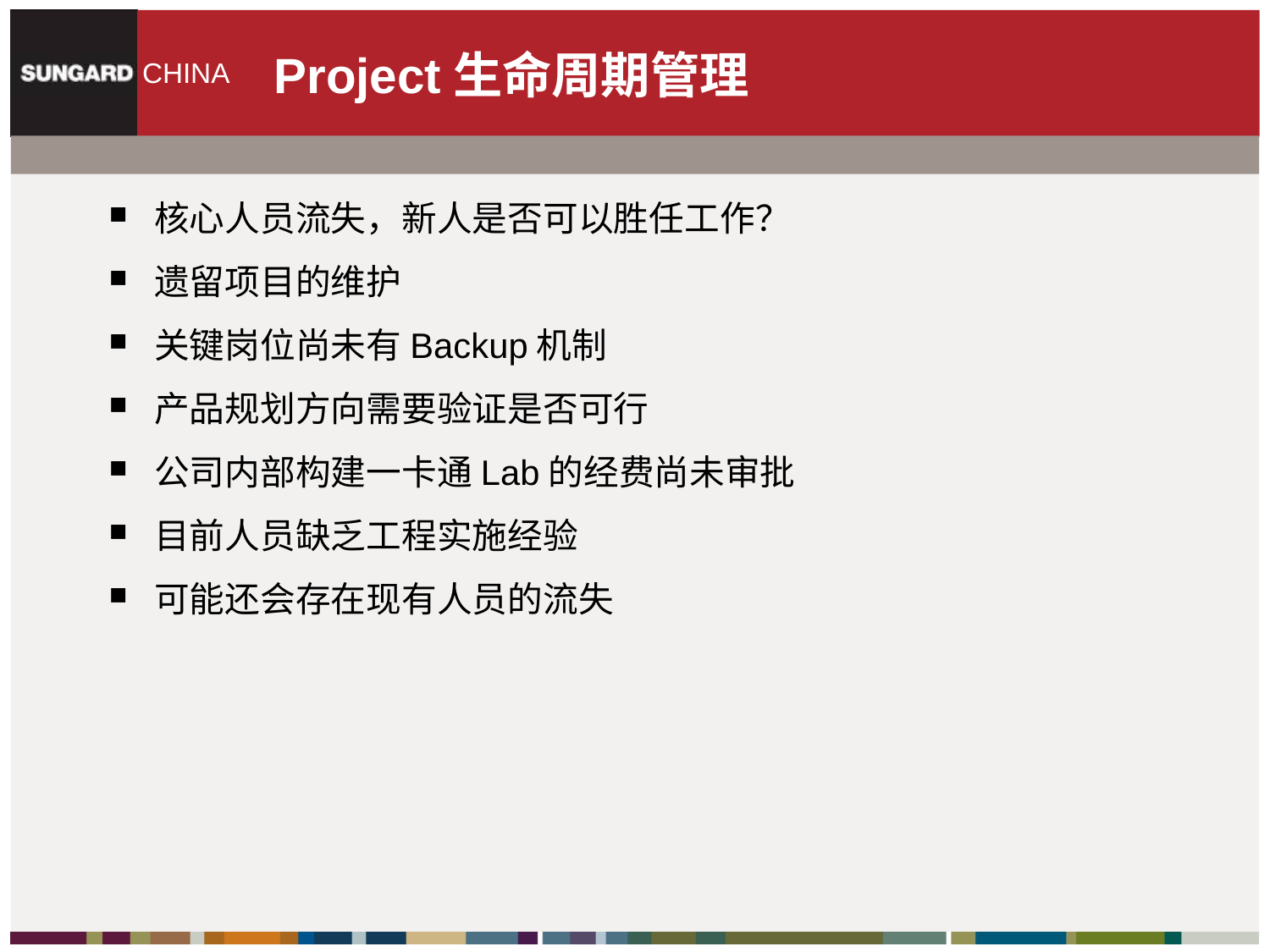

Project生命周期管理
核心人员流失，新人是否可以胜任工作？
遗留项目的维护
关键岗位尚未有Backup机制
产品规划方向需要验证是否可行
公司内部构建一卡通Lab的经费尚未审批
目前人员缺乏工程实施经验
可能还会存在现有人员的流失